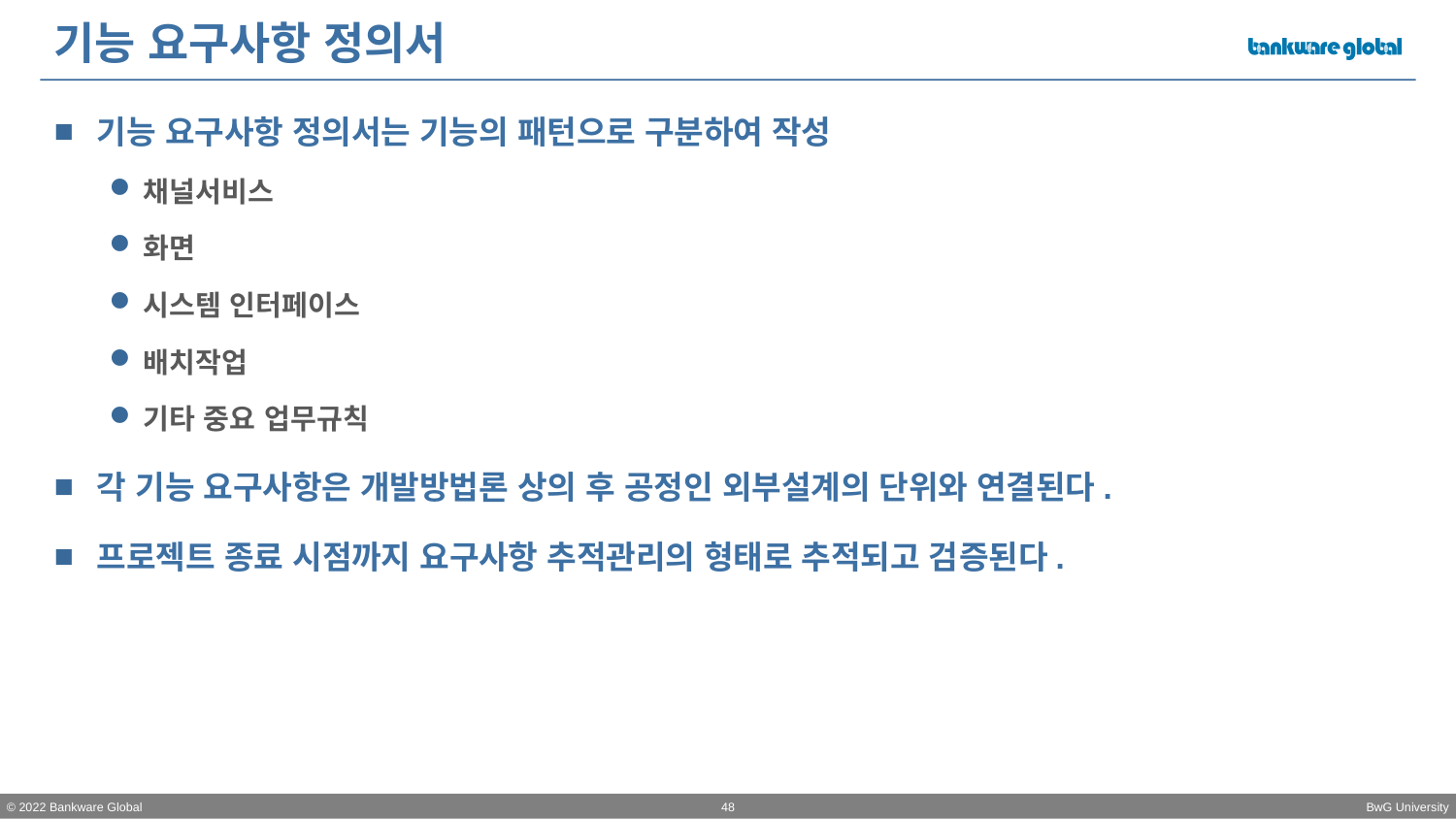

# 기능 요구사항 정의서
기능 요구사항 정의서는 기능의 패턴으로 구분하여 작성
채널서비스
화면
시스템 인터페이스
배치작업
기타 중요 업무규칙
각 기능 요구사항은 개발방법론 상의 후 공정인 외부설계의 단위와 연결된다.
프로젝트 종료 시점까지 요구사항 추적관리의 형태로 추적되고 검증된다.

48